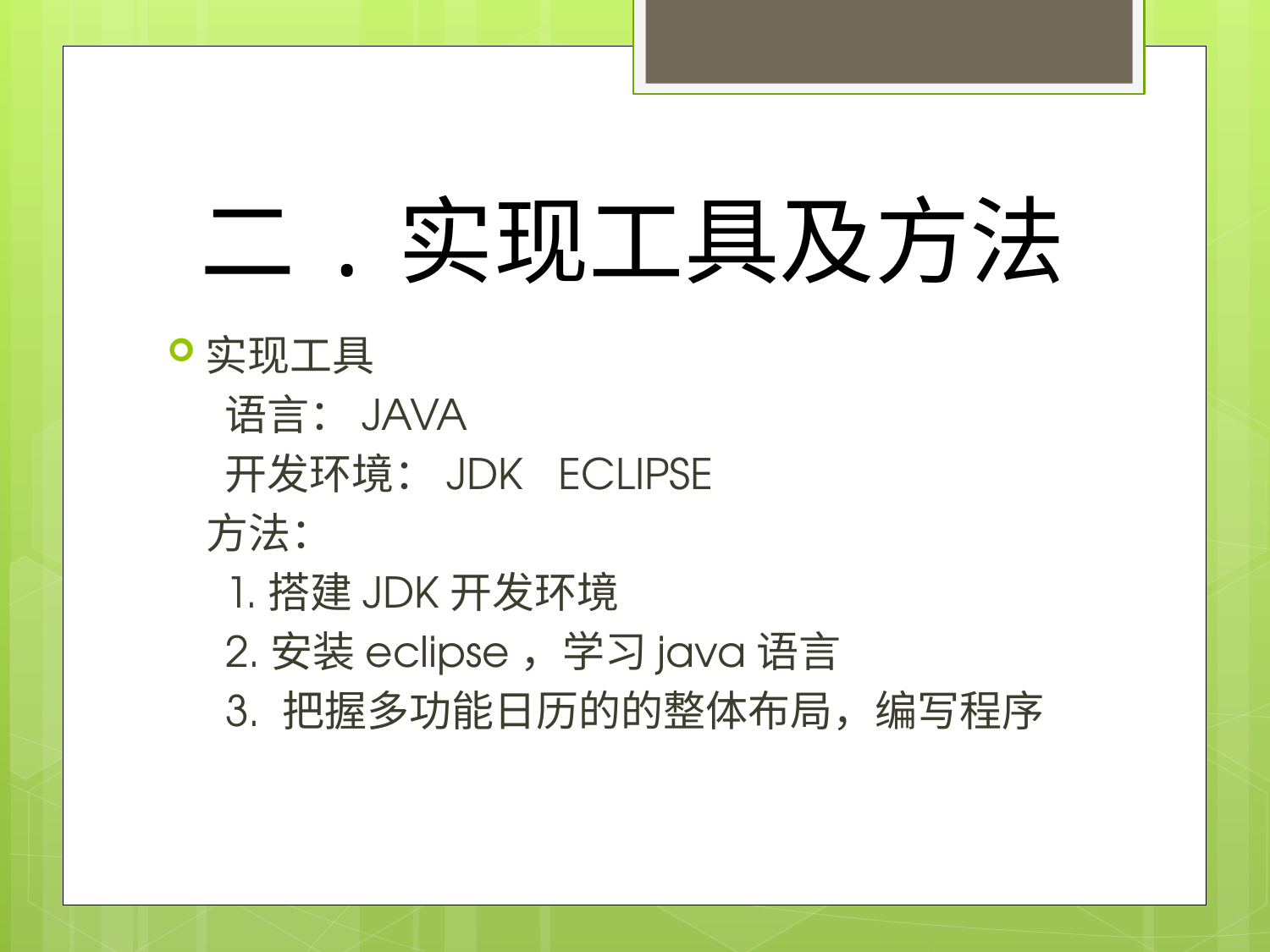

# 二.实现工具及方法
实现工具
     语言：JAVA
     开发环境：JDK   ECLIPSE
   方法：
     1.搭建JDK开发环境
     2.安装eclipse，学习java语言
     3. 把握多功能日历的的整体布局，编写程序